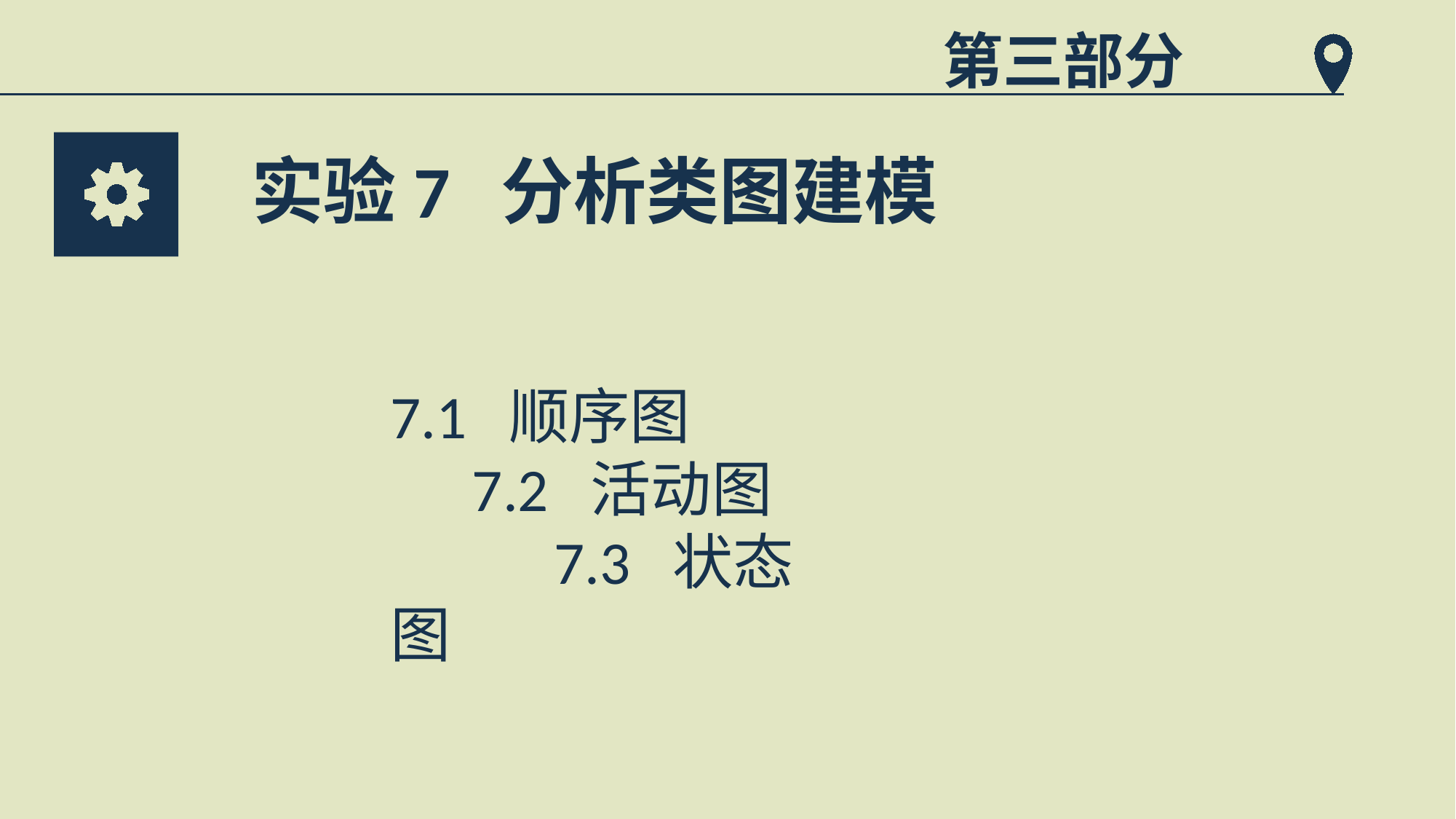

第三部分

实验7  分析类图建模
7.1  顺序图
      7.2  活动图
            7.3  状态图